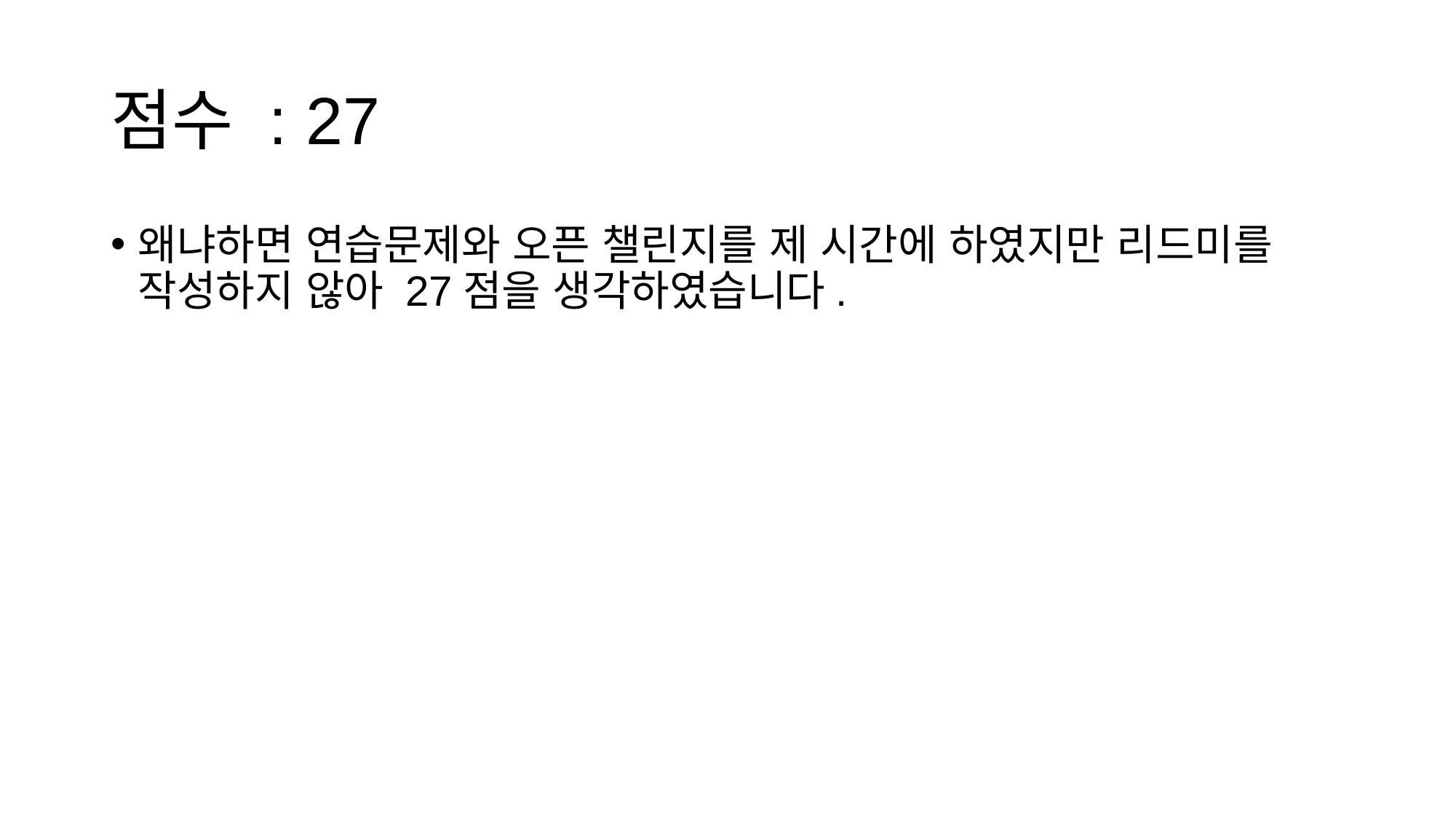

# 점수 : 27
왜냐하면 연습문제와 오픈 챌린지를 제 시간에 하였지만 리드미를 작성하지 않아 27점을 생각하였습니다.